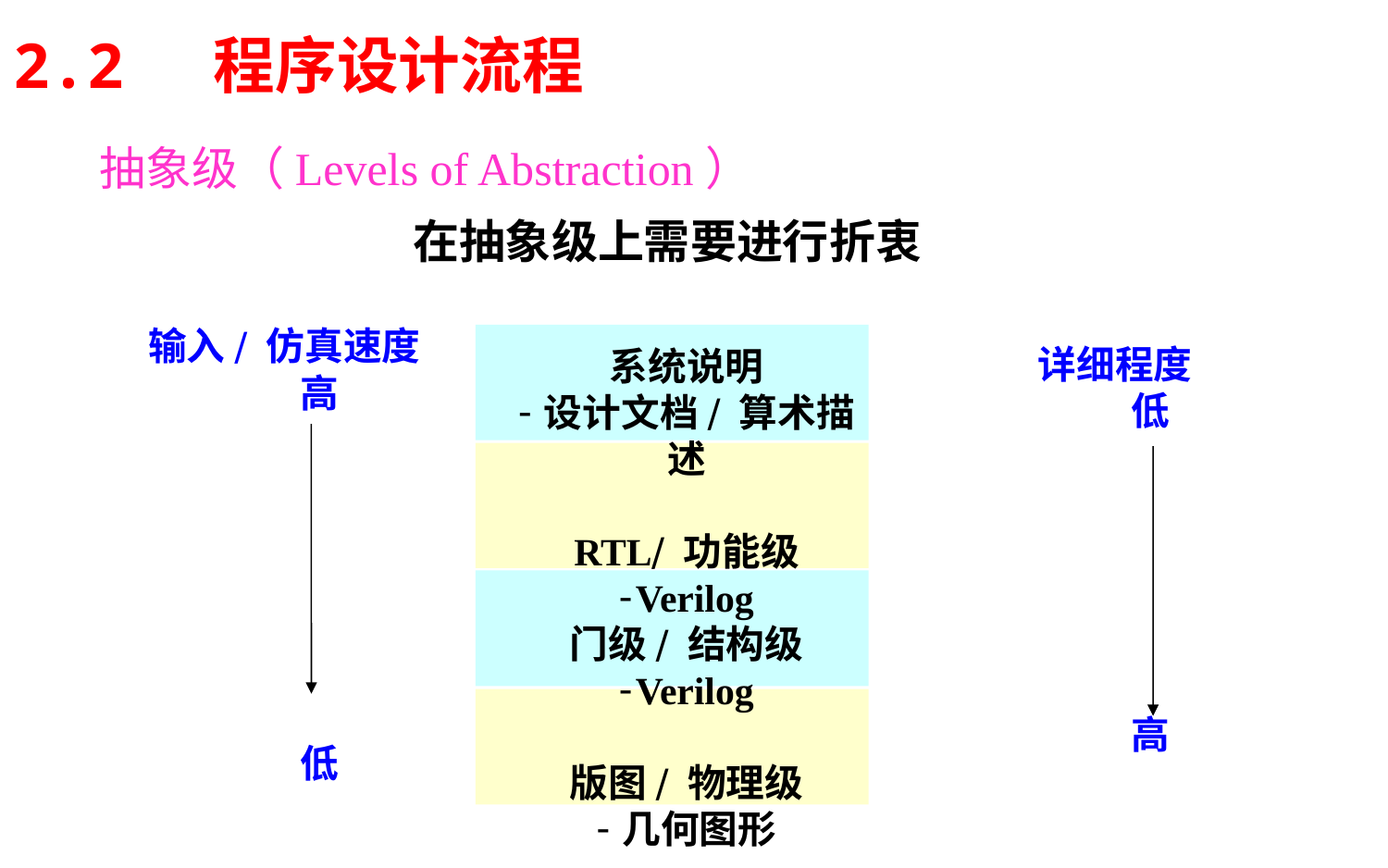

2.2  程序设计流程
抽象级（Levels of Abstraction）
在抽象级上需要进行折衷
输入/仿真速度
      高

      低

详细程度
      低

      高
系统说明
-设计文档/算术描述

RTL/功能级
-Verilog
门级/结构级
-Verilog

版图/物理级
-几何图形